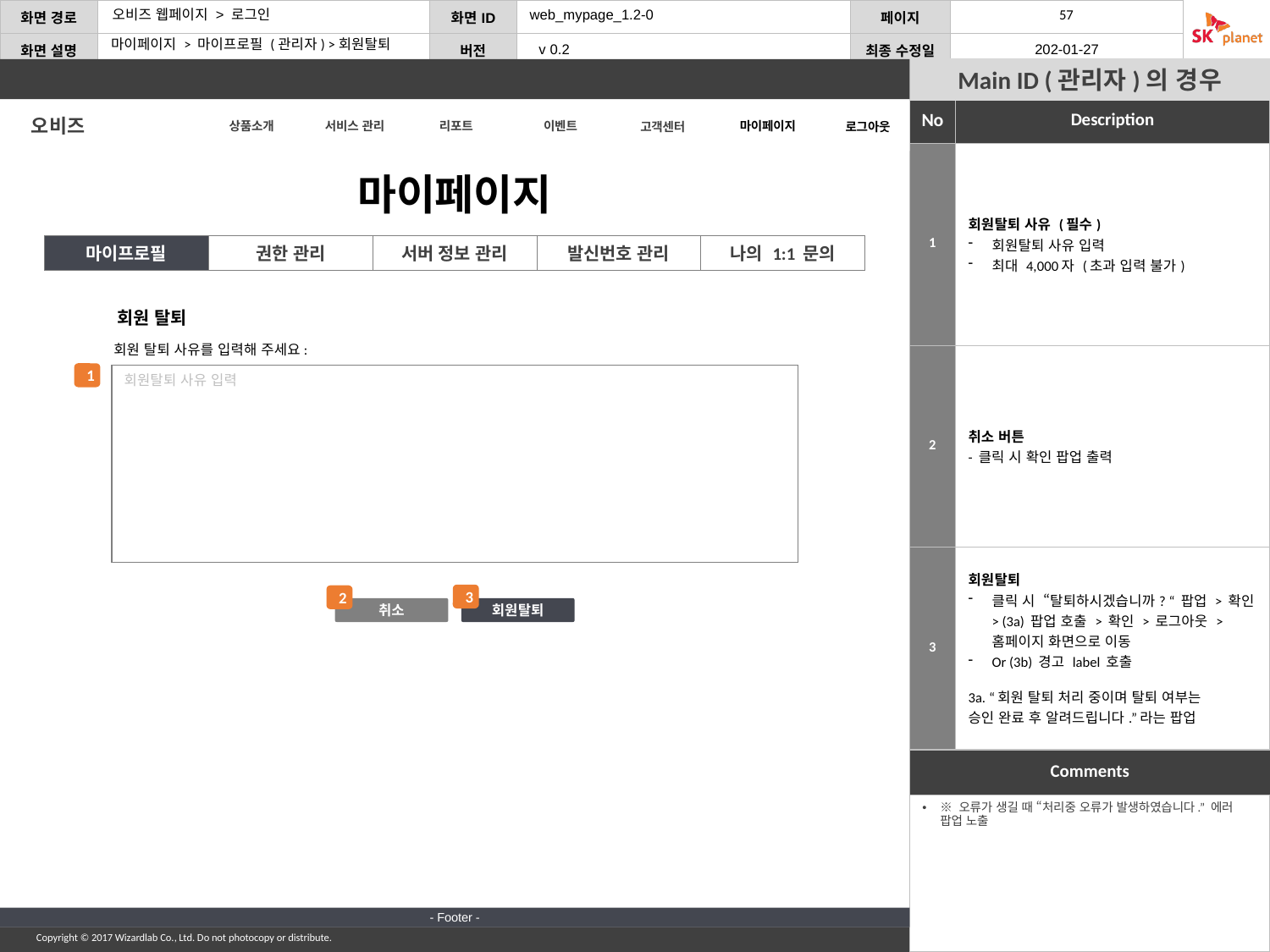

web_mypage_1.2-0
마이페이지 > 마이프로필 (관리자) >회원탈퇴
Main ID (관리자)의 경우

오비즈
상품소개
서비스 관리
리포트
이벤트
마이페이지
고객센터
로그아웃
마이페이지
| 마이프로필 | 권한 관리 | 서버 정보 관리 | 발신번호 관리 | 나의 1:1 문의 |
| --- | --- | --- | --- | --- |
| 1 | 회원탈퇴 사유 (필수) 회원탈퇴 사유 입력 최대 4,000자 (초과 입력 불가) |
| --- | --- |
| 2 | 취소 버튼 - 클릭 시 확인 팝업 출력 |
| 3 | 회원탈퇴 클릭 시 “탈퇴하시겠습니까? “ 팝업 > 확인 > (3a) 팝업 호출 > 확인 > 로그아웃 > 홈페이지 화면으로 이동 Or (3b) 경고 label 호출 3a. “회원 탈퇴 처리 중이며 탈퇴 여부는 승인 완료 후 알려드립니다.”라는 팝업 |
회원 탈퇴
회원 탈퇴 사유를 입력해 주세요:
1
회원탈퇴 사유 입력
3
2
취소
회원탈퇴
※ 오류가 생길 때 “처리중 오류가 발생하였습니다.” 에러 팝업 노출
- Footer -